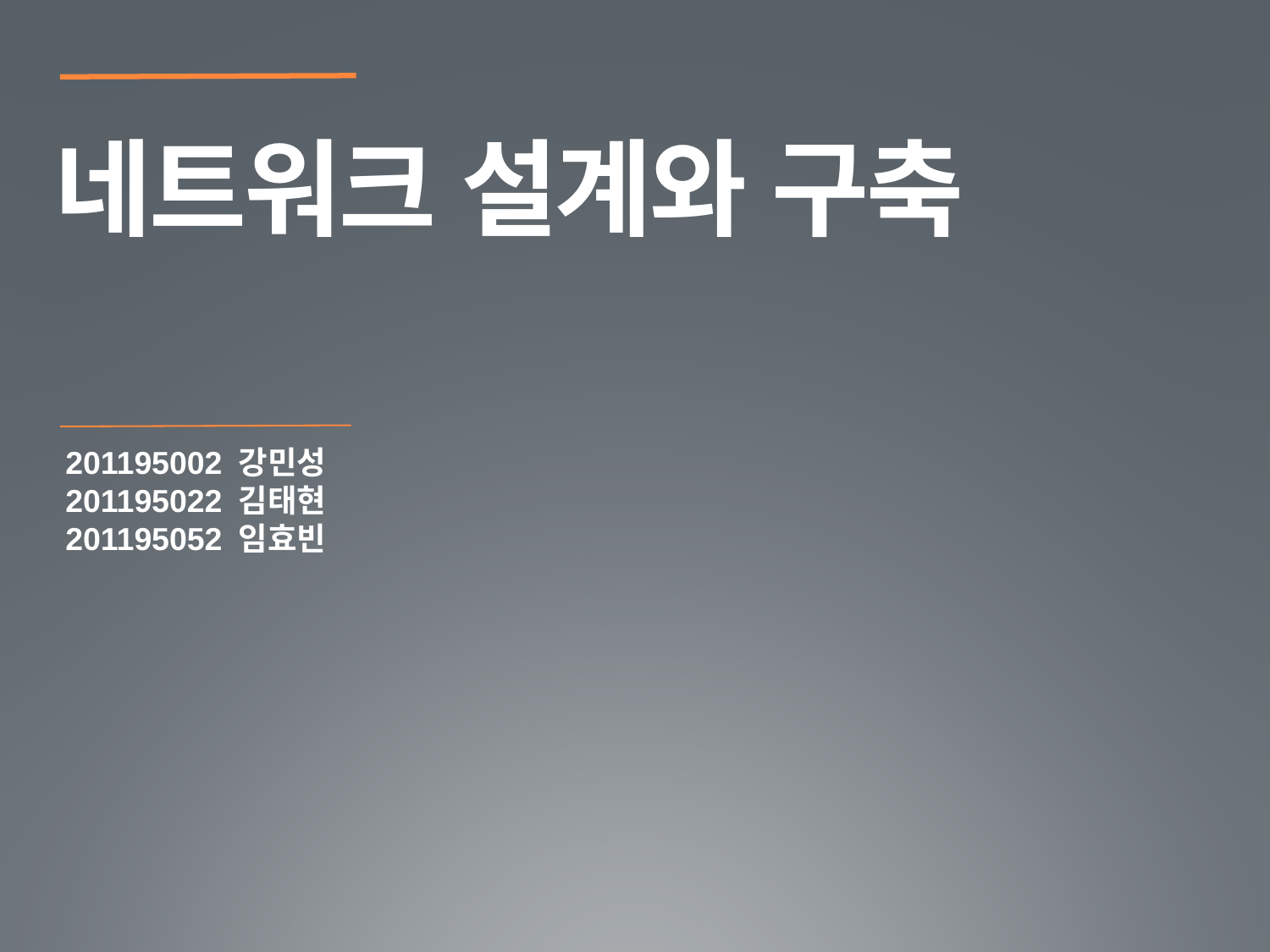

네트워크 설계와 구축
201195002 강민성
201195022 김태현
201195052 임효빈